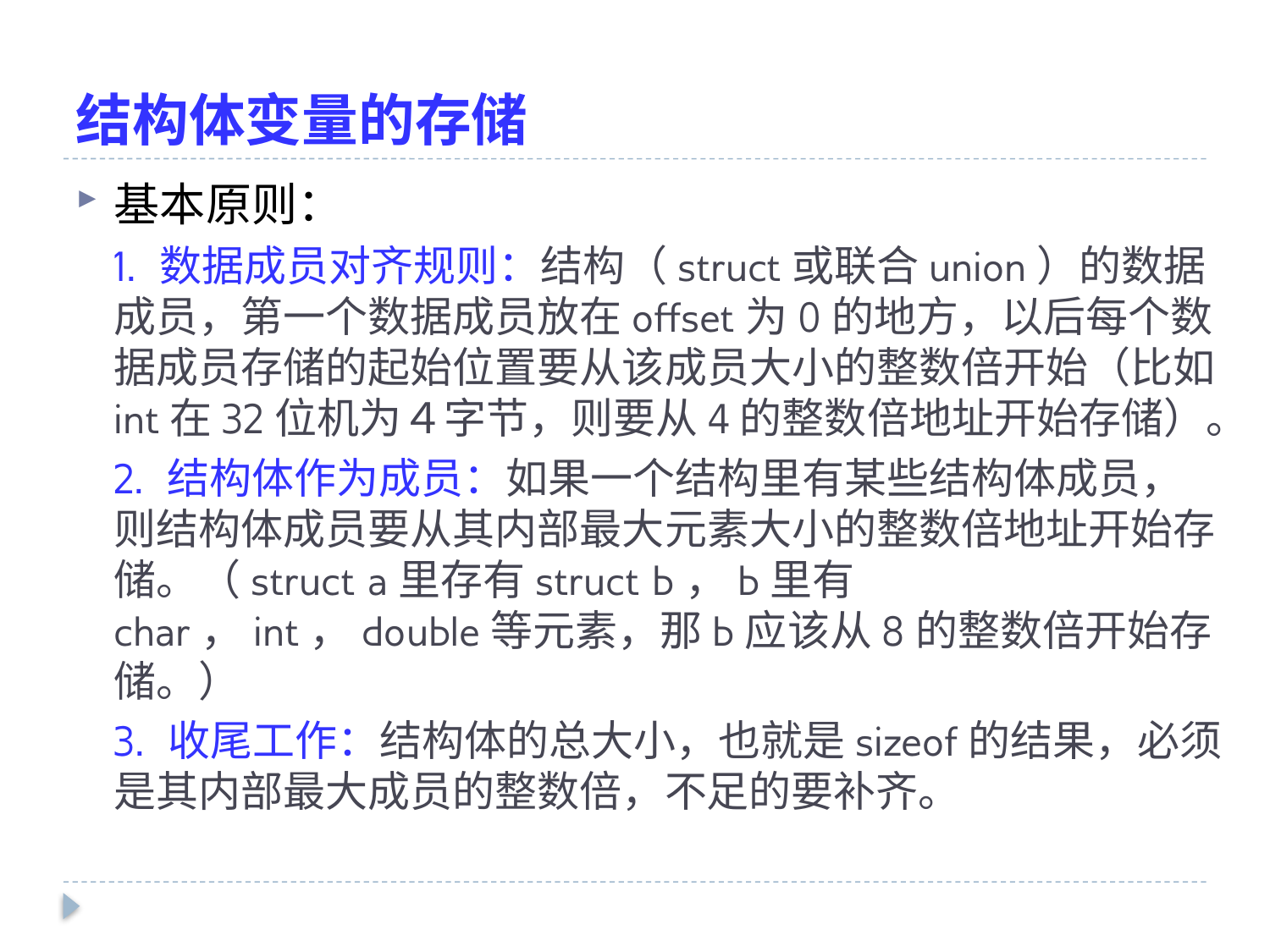

# 结构体变量的存储
基本原则：
1. 数据成员对齐规则：结构（struct或联合union）的数据成员，第一个数据成员放在offset为0的地方，以后每个数据成员存储的起始位置要从该成员大小的整数倍开始（比如int在32位机为４字节，则要从4的整数倍地址开始存储）。
2. 结构体作为成员：如果一个结构里有某些结构体成员，则结构体成员要从其内部最大元素大小的整数倍地址开始存储。（struct a里存有struct b，b里有char，int，double等元素，那b应该从8的整数倍开始存储。）
3. 收尾工作：结构体的总大小，也就是sizeof的结果，必须是其内部最大成员的整数倍，不足的要补齐。